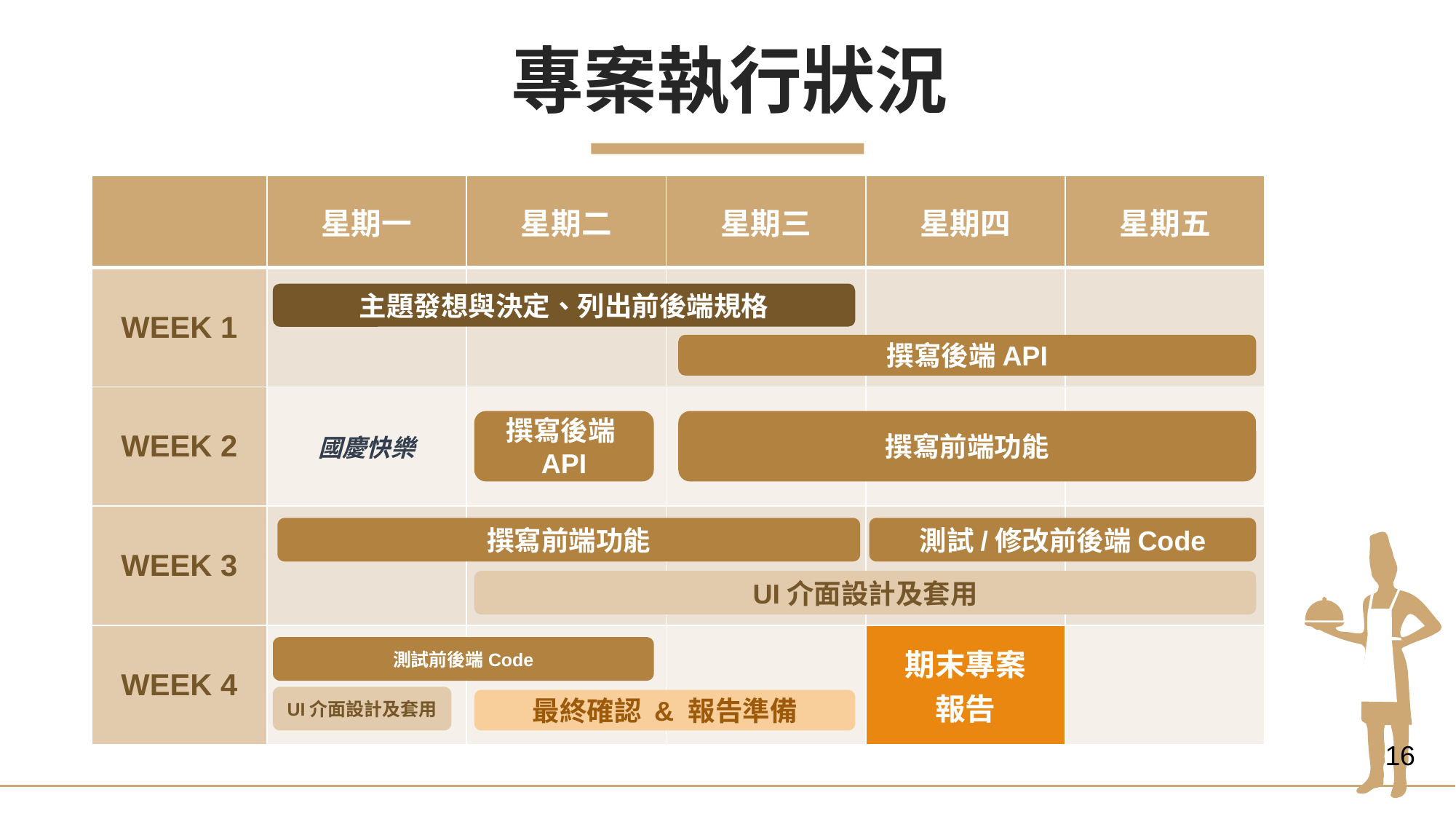

專案執行狀況
|  | 星期一 | 星期二 | 星期三 | 星期四 | 星期五 |
| --- | --- | --- | --- | --- | --- |
| WEEK 1 |  |  |  |  |  |
| WEEK 2 | 國慶快樂 |  |  |  |  |
| WEEK 3 |  |  |  |  |  |
| WEEK 4 |  |  |  | 期末專案 報告 |  |
主題發想與決定、列出前後端規格
撰寫後端API
撰寫前端功能
撰寫後端API
撰寫前端功能
測試/修改前後端Code
UI介面設計及套用
測試前後端Code
UI介面設計及套用
最終確認 & 報告準備
16